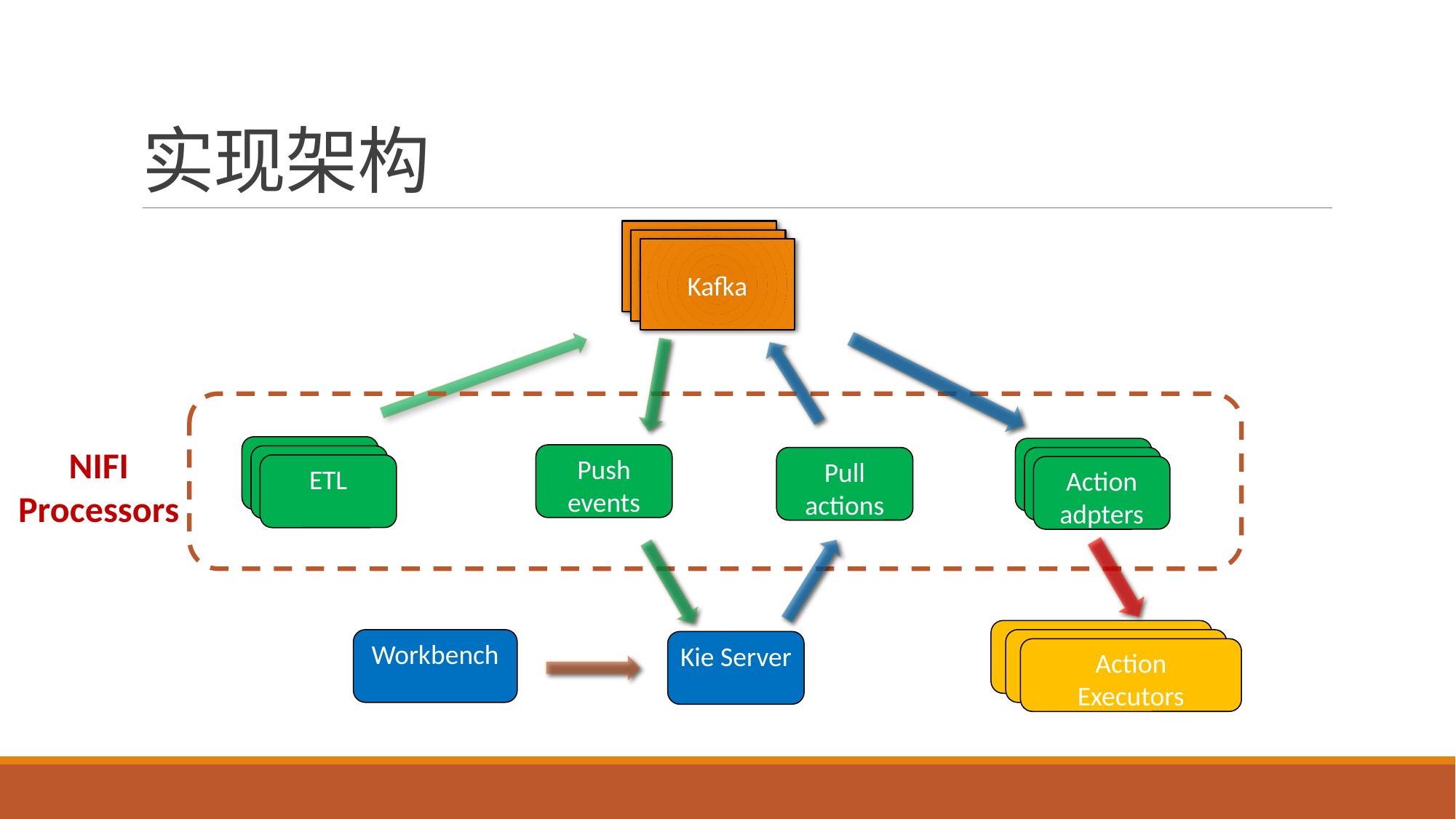

# 实现架构
Kafka
Kafka
Kafka

NIFI
Processors
Hadoop
Hadoop
Hadoop
Action adpters
Push
events
Hadoop
Pull actions
ETL

Hadoop
Hadoop
Action
Executors
Workbench
Kie Server